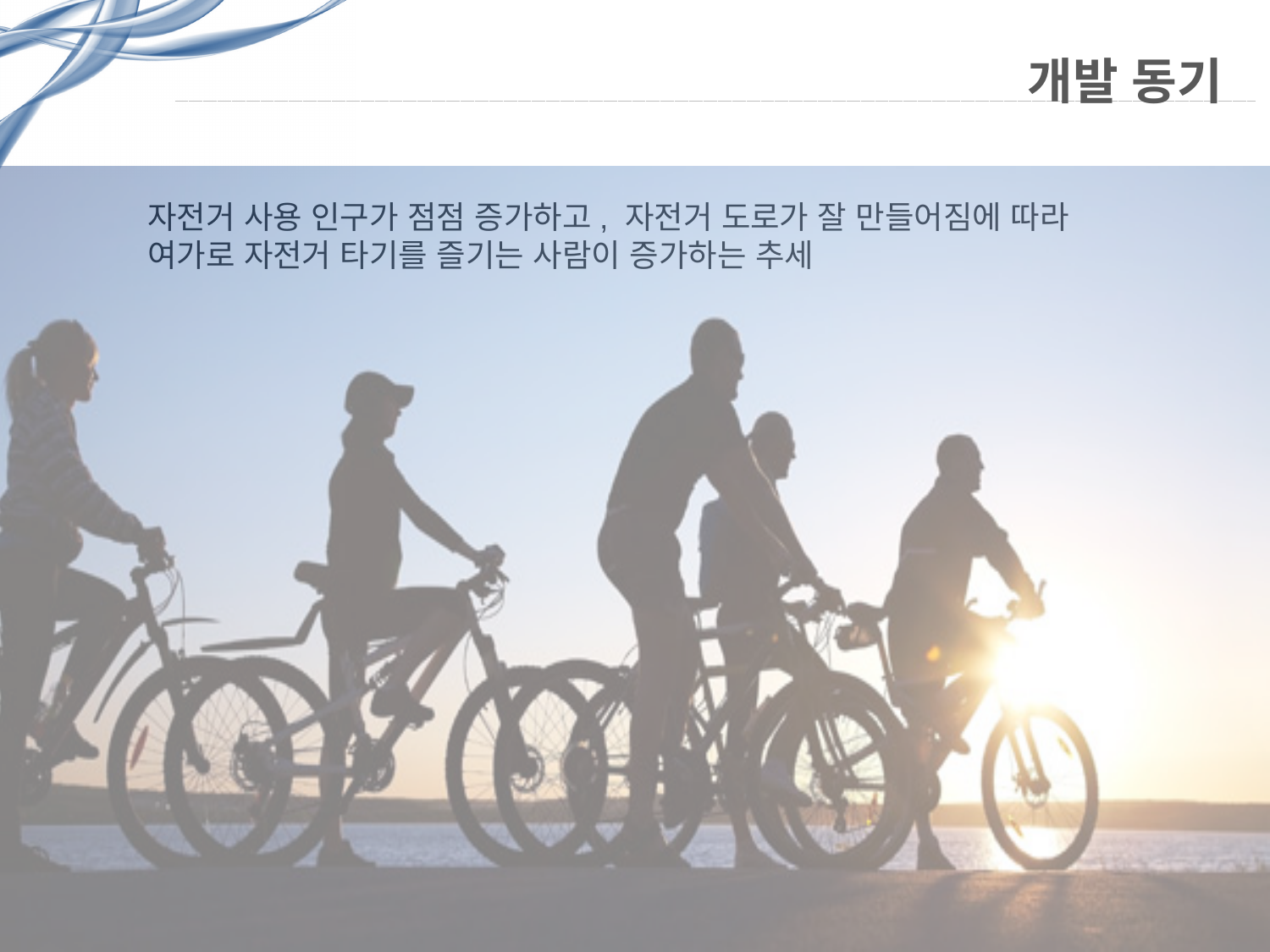

# 개발 동기

자전거 사용 인구가 점점 증가하고, 자전거 도로가 잘 만들어짐에 따라
여가로 자전거 타기를 즐기는 사람이 증가하는 추세